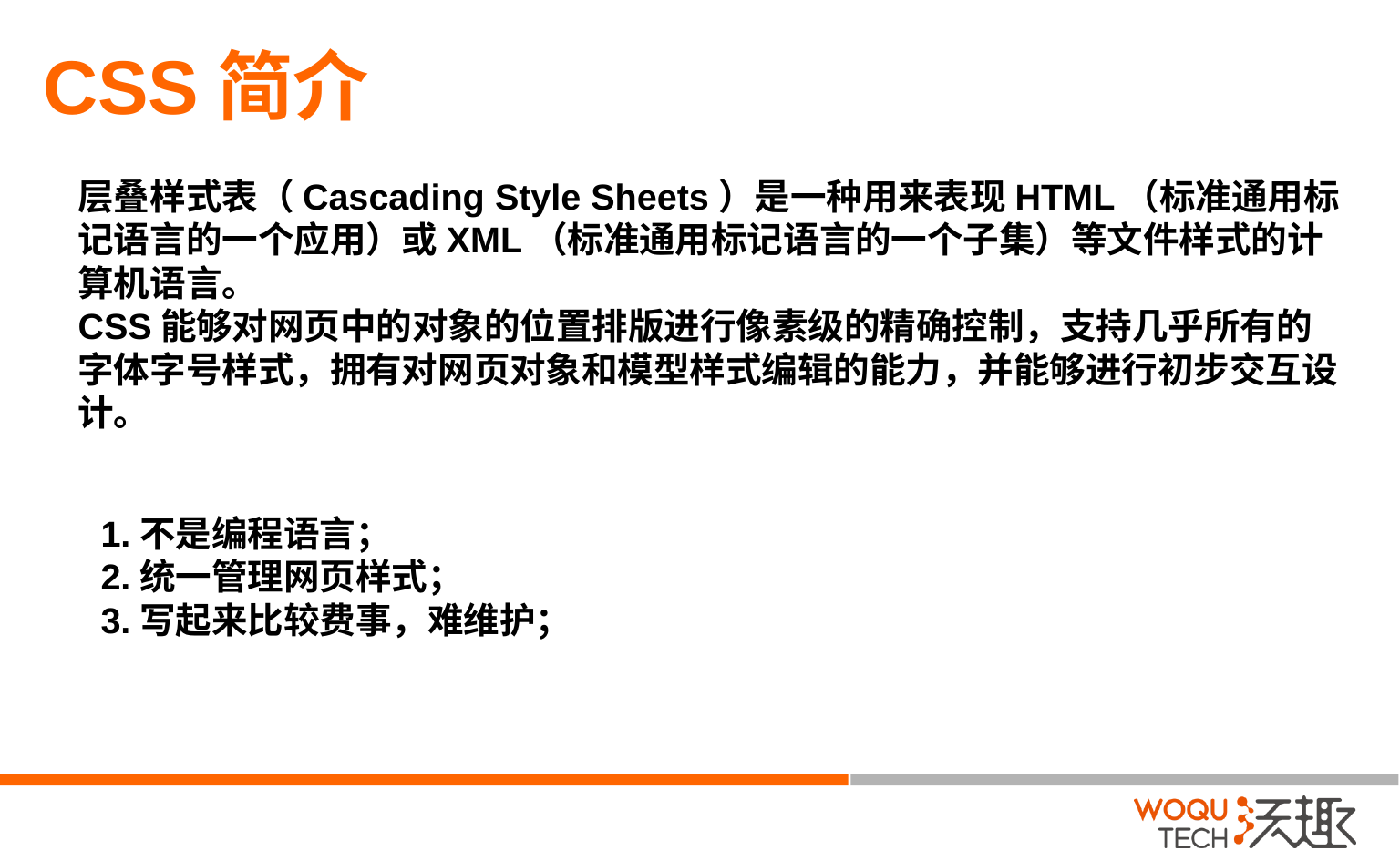

CSS简介
层叠样式表（Cascading Style Sheets）是一种用来表现HTML（标准通用标记语言的一个应用）或XML（标准通用标记语言的一个子集）等文件样式的计算机语言。
CSS能够对网页中的对象的位置排版进行像素级的精确控制，支持几乎所有的字体字号样式，拥有对网页对象和模型样式编辑的能力，并能够进行初步交互设计。
1.不是编程语言；
2.统一管理网页样式；
3.写起来比较费事，难维护；